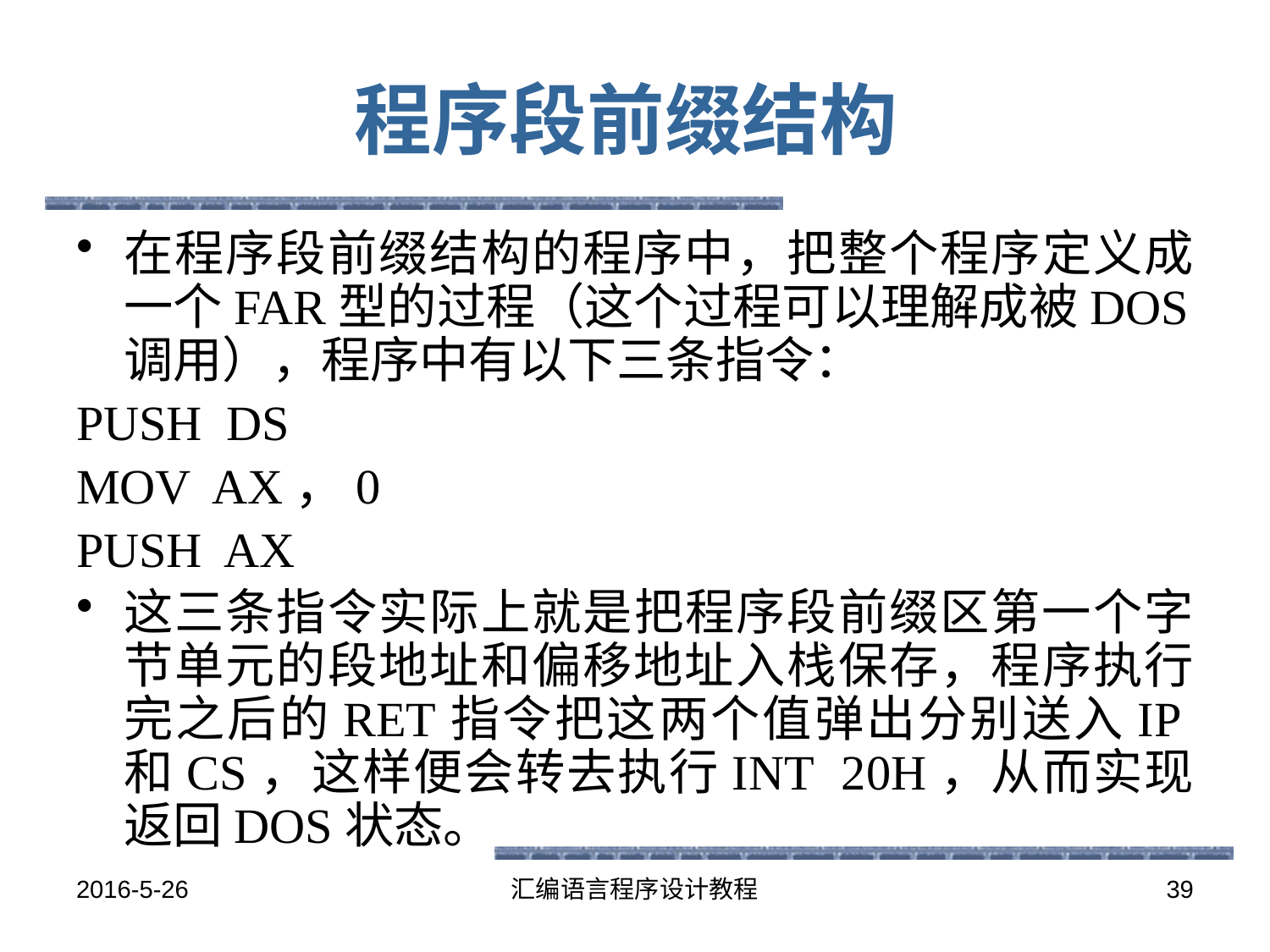

# 程序段前缀结构
在程序段前缀结构的程序中，把整个程序定义成一个FAR型的过程（这个过程可以理解成被DOS调用），程序中有以下三条指令：
PUSH  DS
MOV  AX，0
PUSH  AX
这三条指令实际上就是把程序段前缀区第一个字节单元的段地址和偏移地址入栈保存，程序执行完之后的RET指令把这两个值弹出分别送入IP和CS，这样便会转去执行INT  20H，从而实现返回DOS状态。
2016-5-26
汇编语言程序设计教程
39